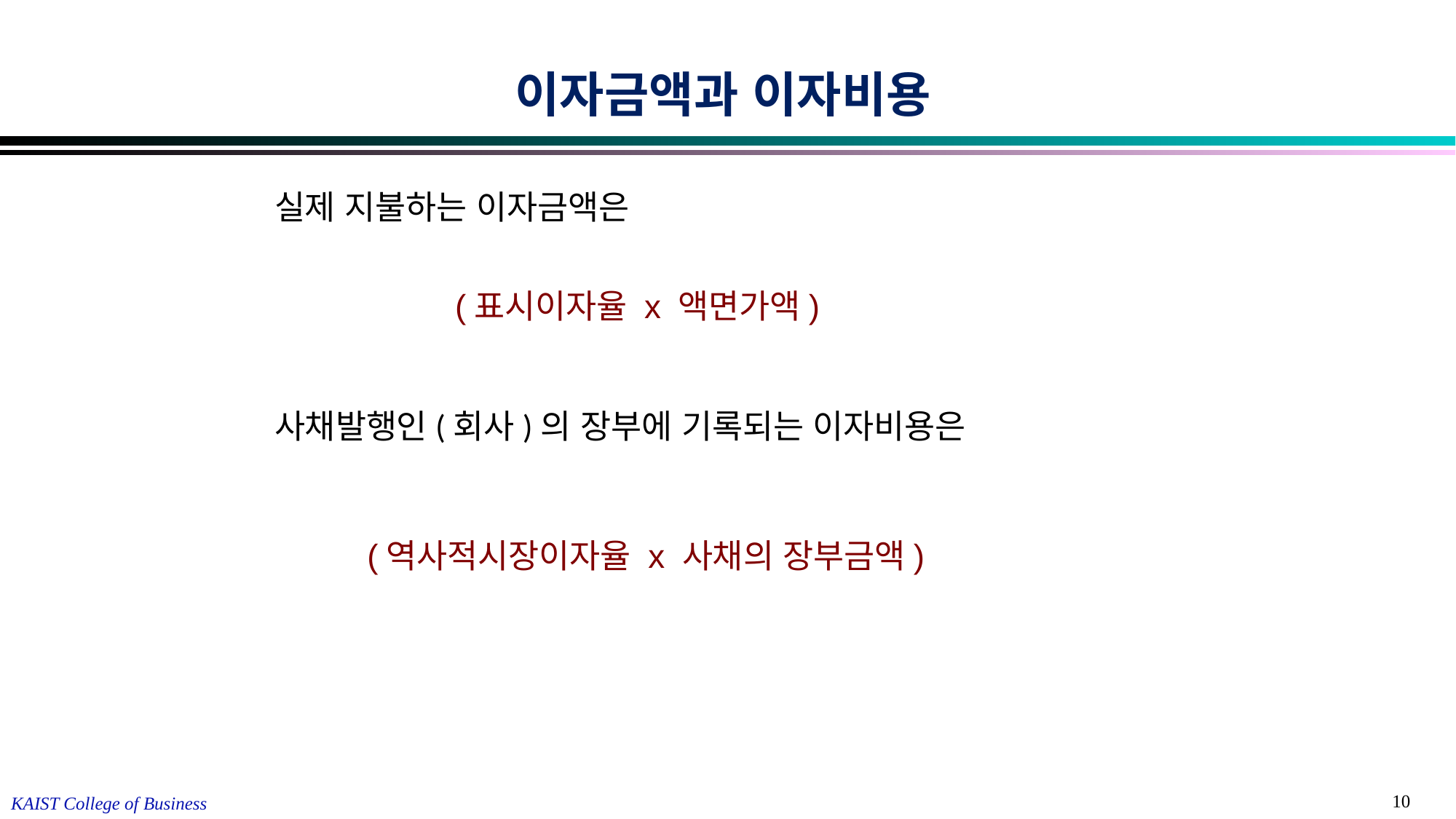

이자금액과 이자비용
실제 지불하는 이자금액은

사채발행인(회사)의 장부에 기록되는 이자비용은

(표시이자율 x 액면가액)
(역사적시장이자율 x 사채의 장부금액)